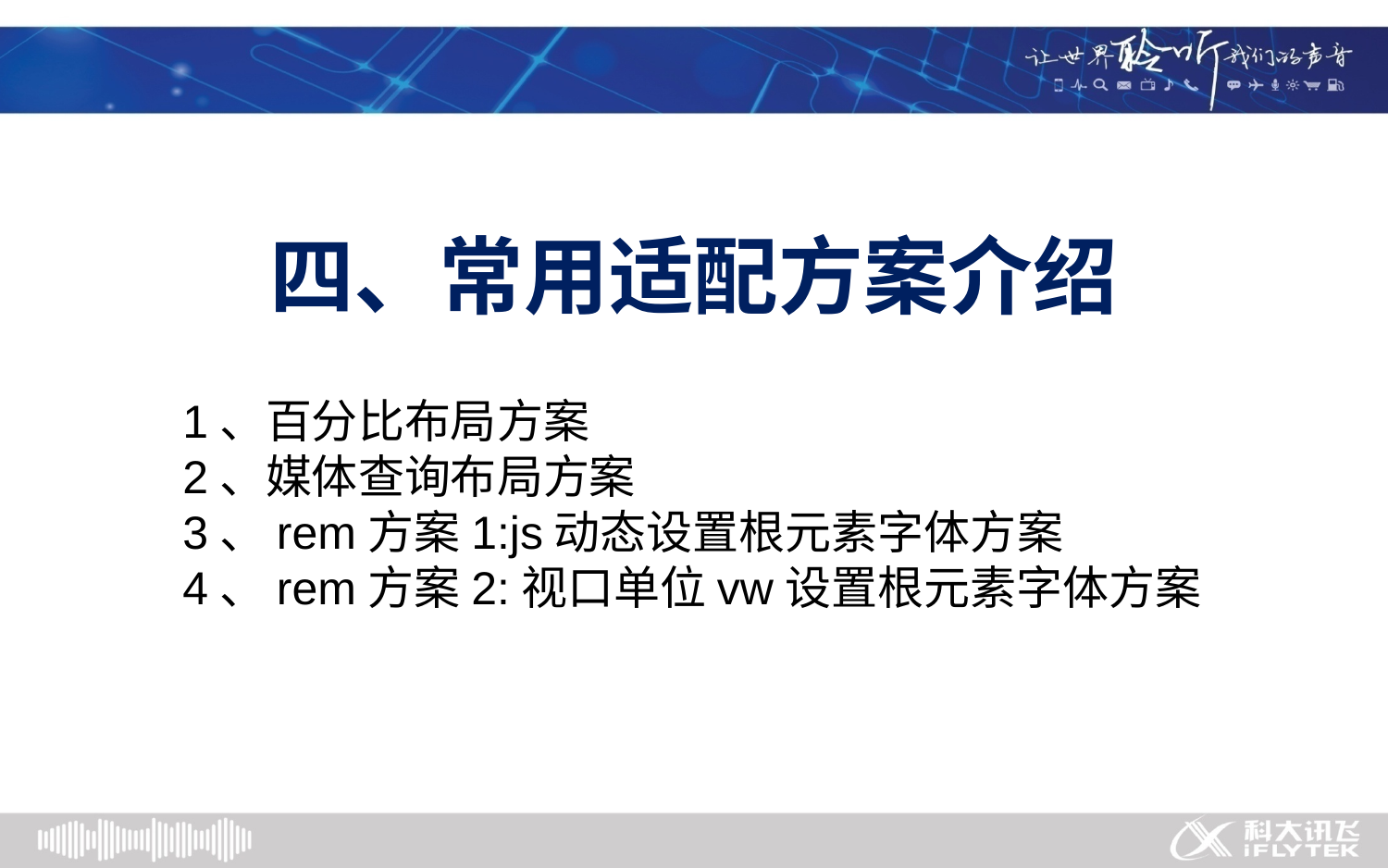

# 四、常用适配方案介绍
1、百分比布局方案
2、媒体查询布局方案
3、rem方案1:js动态设置根元素字体方案
4、rem方案2:视口单位vw设置根元素字体方案